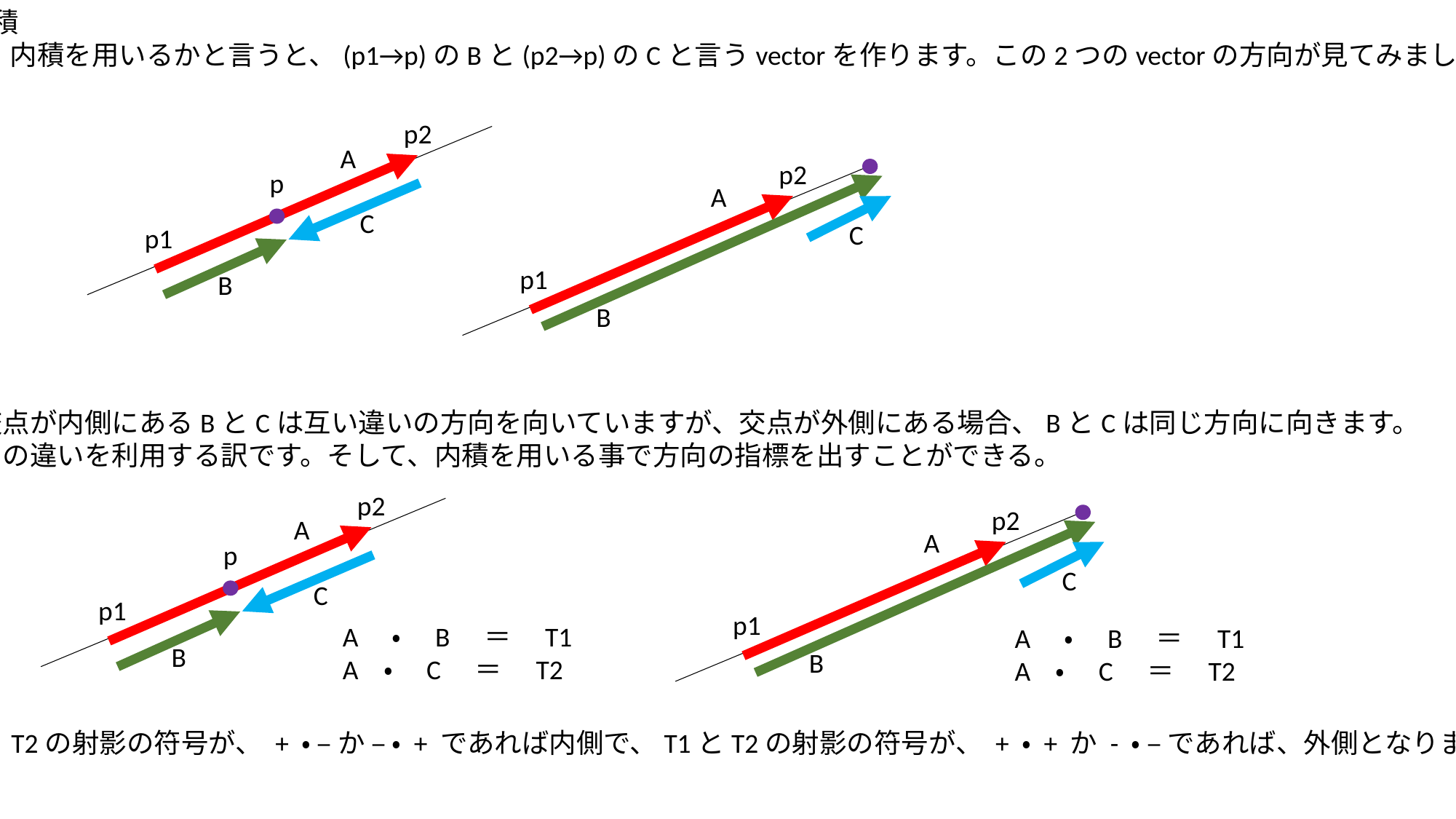

・なぜ内積
　なぜ、内積を用いるかと言うと、(p1→p)のBと(p2→p)のCと言うvectorを作ります。この2つのvectorの方向が見てみましょう。
p2
A
p2

p
A
C

C
p1
p1
B
B
交点が内側にあるBとCは互い違いの方向を向いていますが、交点が外側にある場合、BとCは同じ方向に向きます。
この違いを利用する訳です。そして、内積を用いる事で方向の指標を出すことができる。
p2
p2

A
A
p
C
C

p1
p1
A　・　B　＝　T1
A   ・　C　＝　T2
A　・　B　＝　T1
A   ・　C　＝　T2
B
B
T1とT2の射影の符号が、 + ・ – か – ・ + であれば内側で、T1とT2の射影の符号が、 + ・ + か - ・ – であれば、外側となります